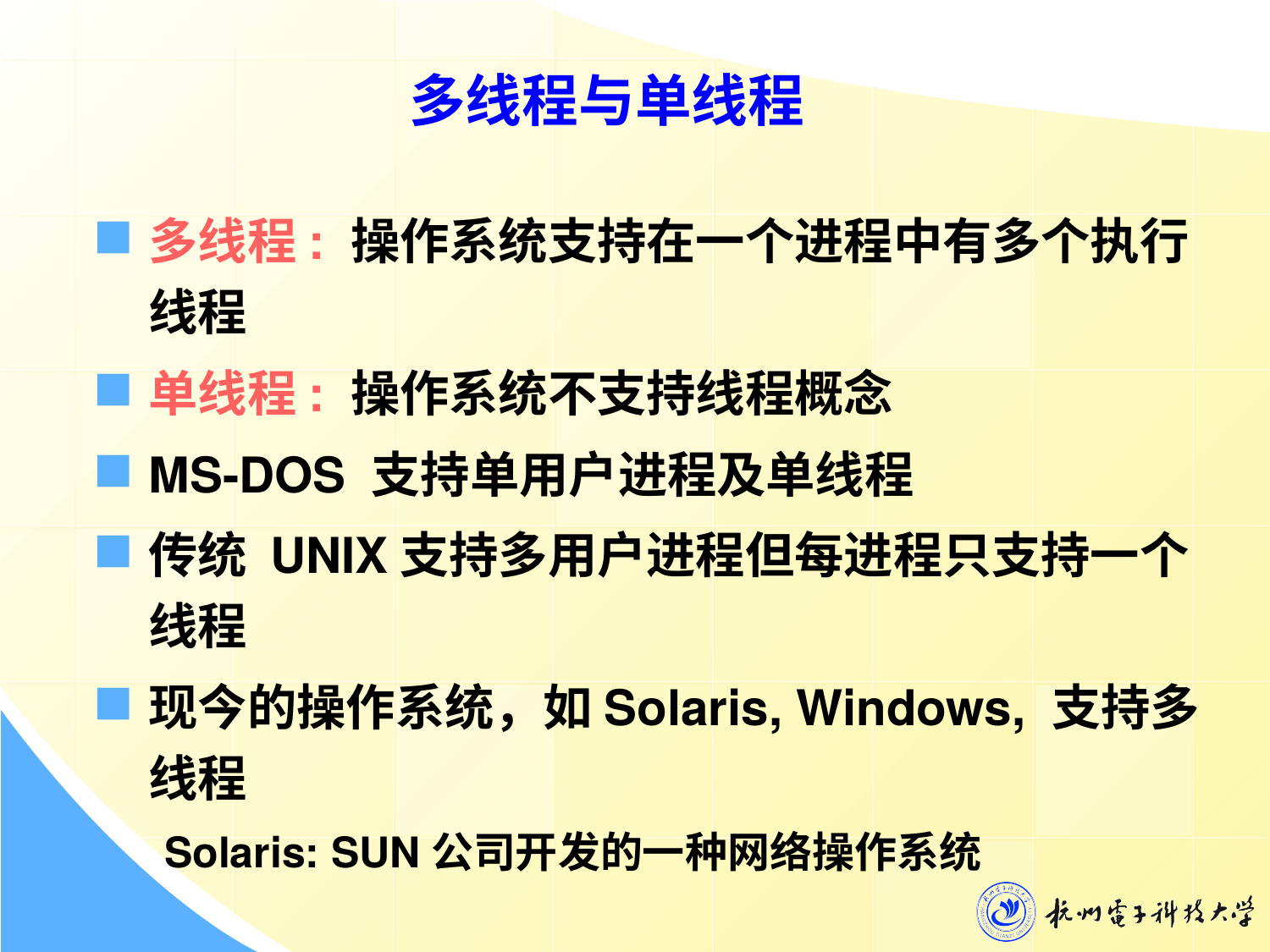

多线程与单线程
多线程: 操作系统支持在一个进程中有多个执行线程
单线程: 操作系统不支持线程概念
MS-DOS 支持单用户进程及单线程
传统 UNIX支持多用户进程但每进程只支持一个线程
现今的操作系统，如Solaris, Windows, 支持多线程
Solaris: SUN公司开发的一种网络操作系统